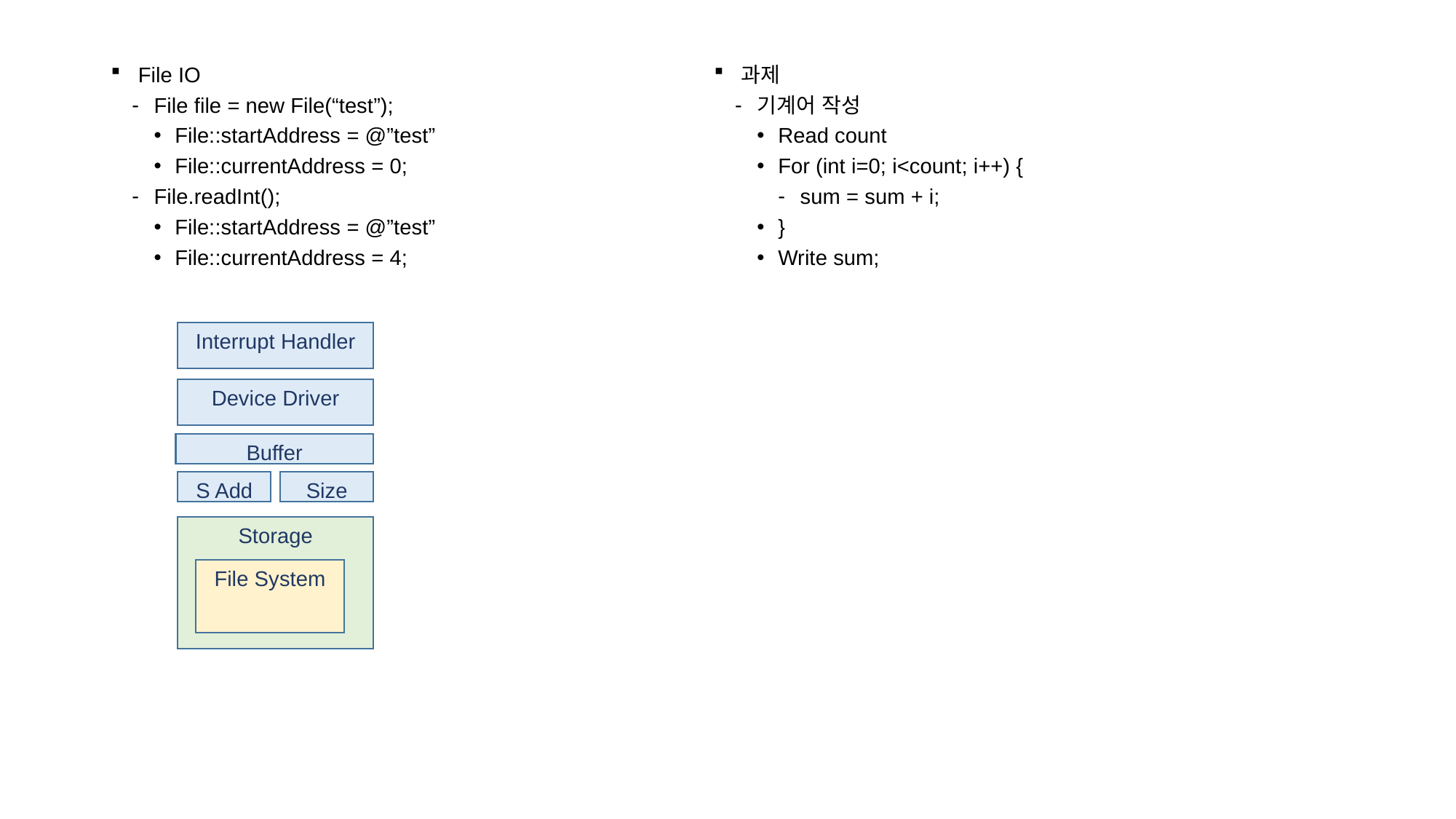

File IO
File file = new File(“test”);
File::startAddress = @”test”
File::currentAddress = 0;
File.readInt();
File::startAddress = @”test”
File::currentAddress = 4;

과제
기계어 작성
Read count
For (int i=0; i<count; i++) {
sum = sum + i;
}
Write sum;
Interrupt Handler
Device Driver
Buffer
S Add
Size
Storage
File System